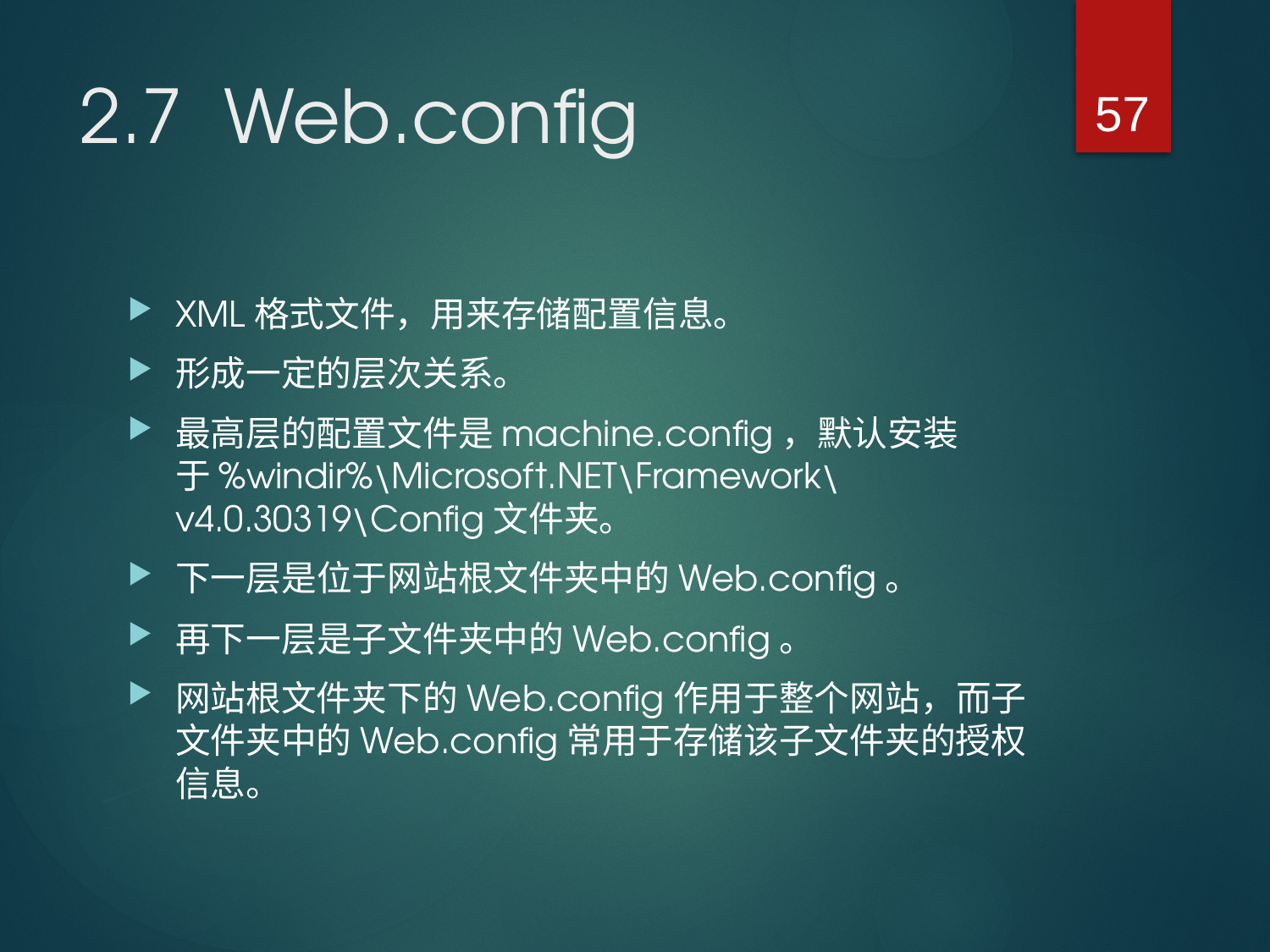

57
# 2.7  Web.config
XML格式文件，用来存储配置信息。
形成一定的层次关系。
最高层的配置文件是machine.config，默认安装于%windir%\Microsoft.NET\Framework\v4.0.30319\Config文件夹。
下一层是位于网站根文件夹中的Web.config。
再下一层是子文件夹中的Web.config。
网站根文件夹下的Web.config作用于整个网站，而子文件夹中的Web.config常用于存储该子文件夹的授权信息。